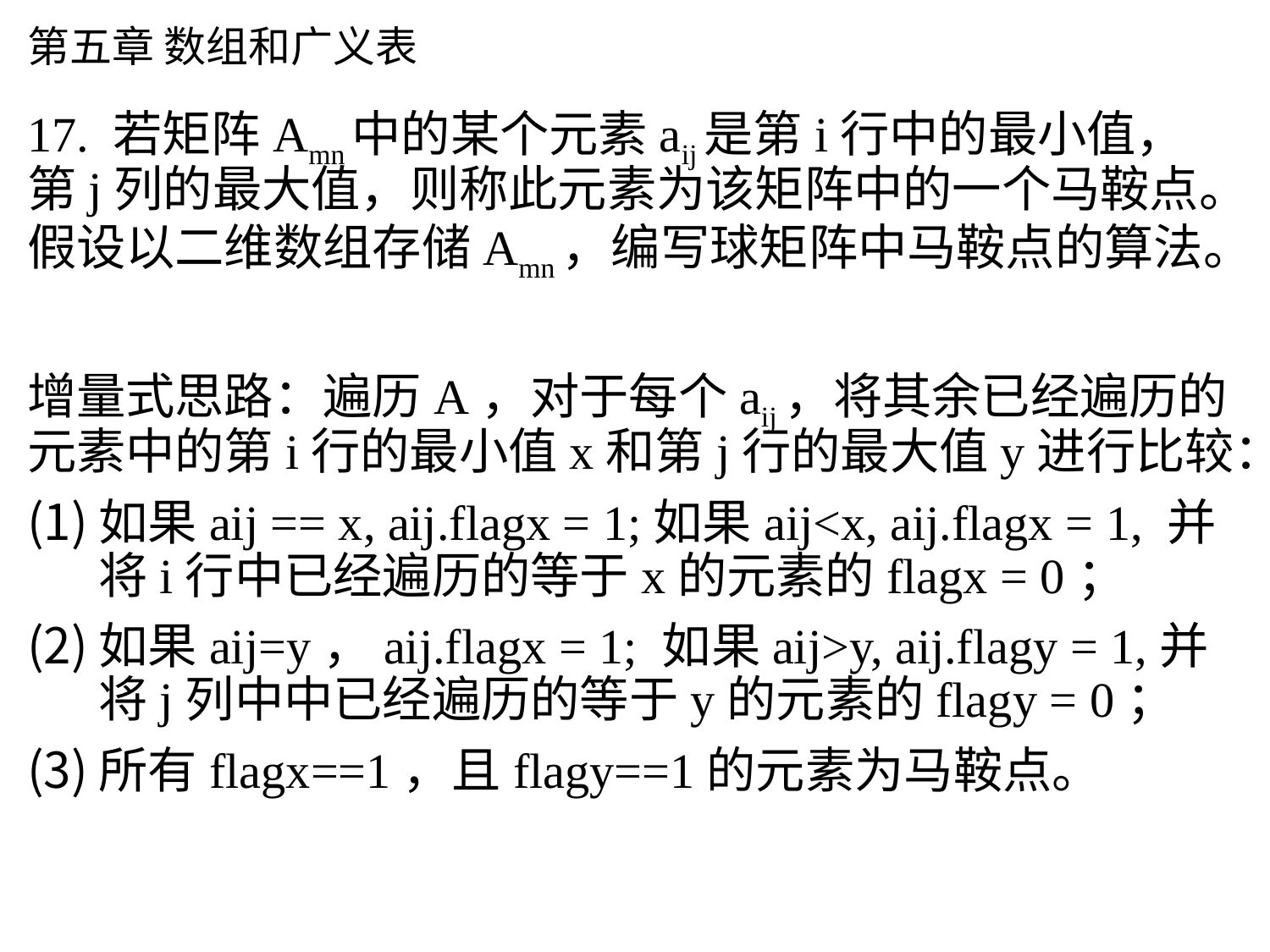

# 第五章 数组和广义表
17. 若矩阵Amn中的某个元素aij是第i行中的最小值，第j列的最大值，则称此元素为该矩阵中的一个马鞍点。假设以二维数组存储Amn，编写球矩阵中马鞍点的算法。

增量式思路：遍历A，对于每个aij，将其余已经遍历的元素中的第i行的最小值x和第j行的最大值y进行比较：
如果aij == x, aij.flagx = 1;如果aij<x, aij.flagx = 1, 并将i行中已经遍历的等于x的元素的flagx = 0；
如果aij=y，aij.flagx = 1; 如果aij>y, aij.flagy = 1,并将j列中中已经遍历的等于y的元素的flagy = 0；
所有flagx==1，且flagy==1的元素为马鞍点。